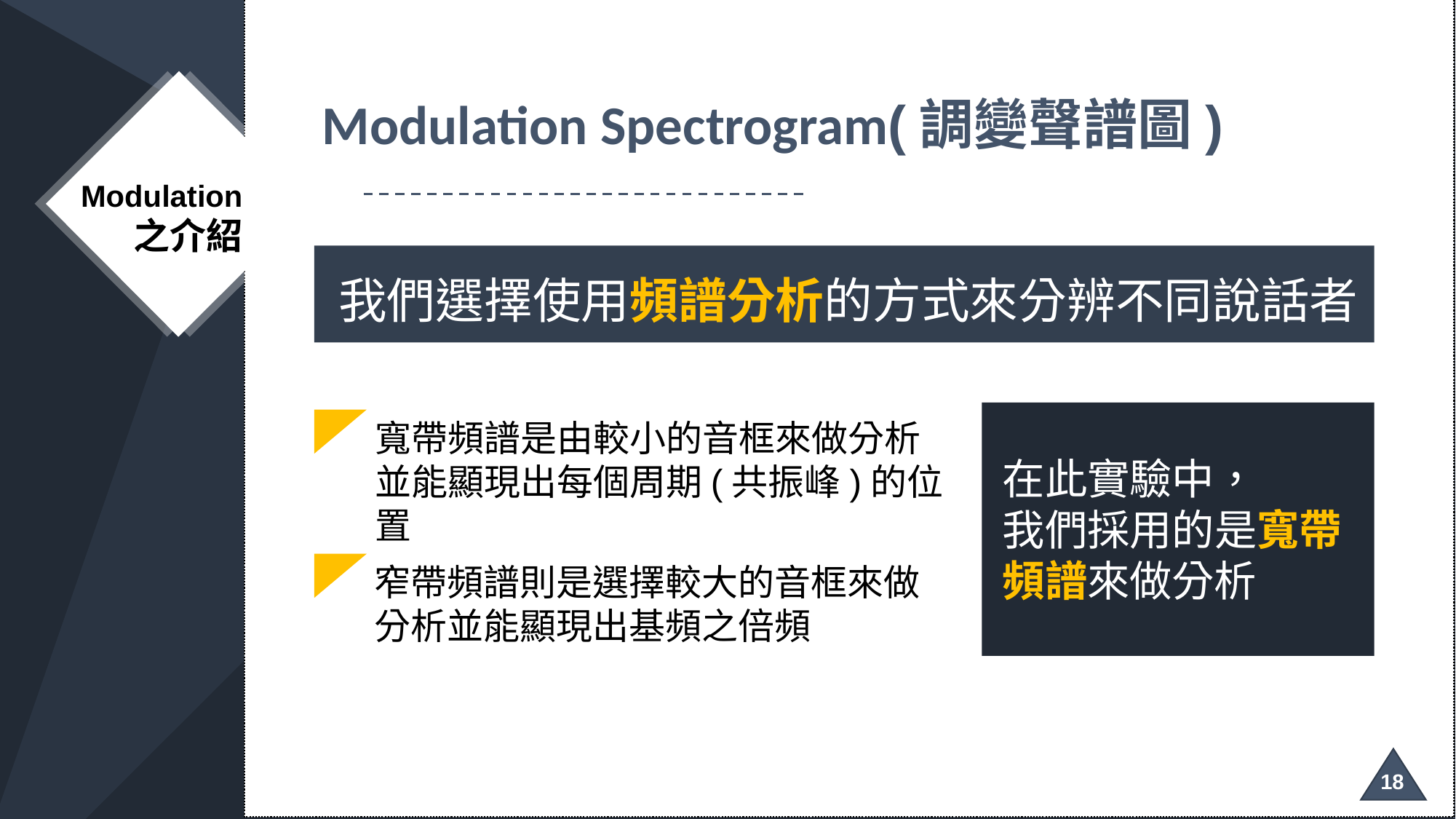

Modulation Spectrogram(調變聲譜圖)

Modulation
之介紹

我們選擇使用頻譜分析的方式來分辨不同說話者

寬帶頻譜是由較小的音框來做分析並能顯現出每個周期(共振峰)的位置
在此實驗中，
我們採用的是寬帶頻譜來做分析

窄帶頻譜則是選擇較大的音框來做分析並能顯現出基頻之倍頻

18